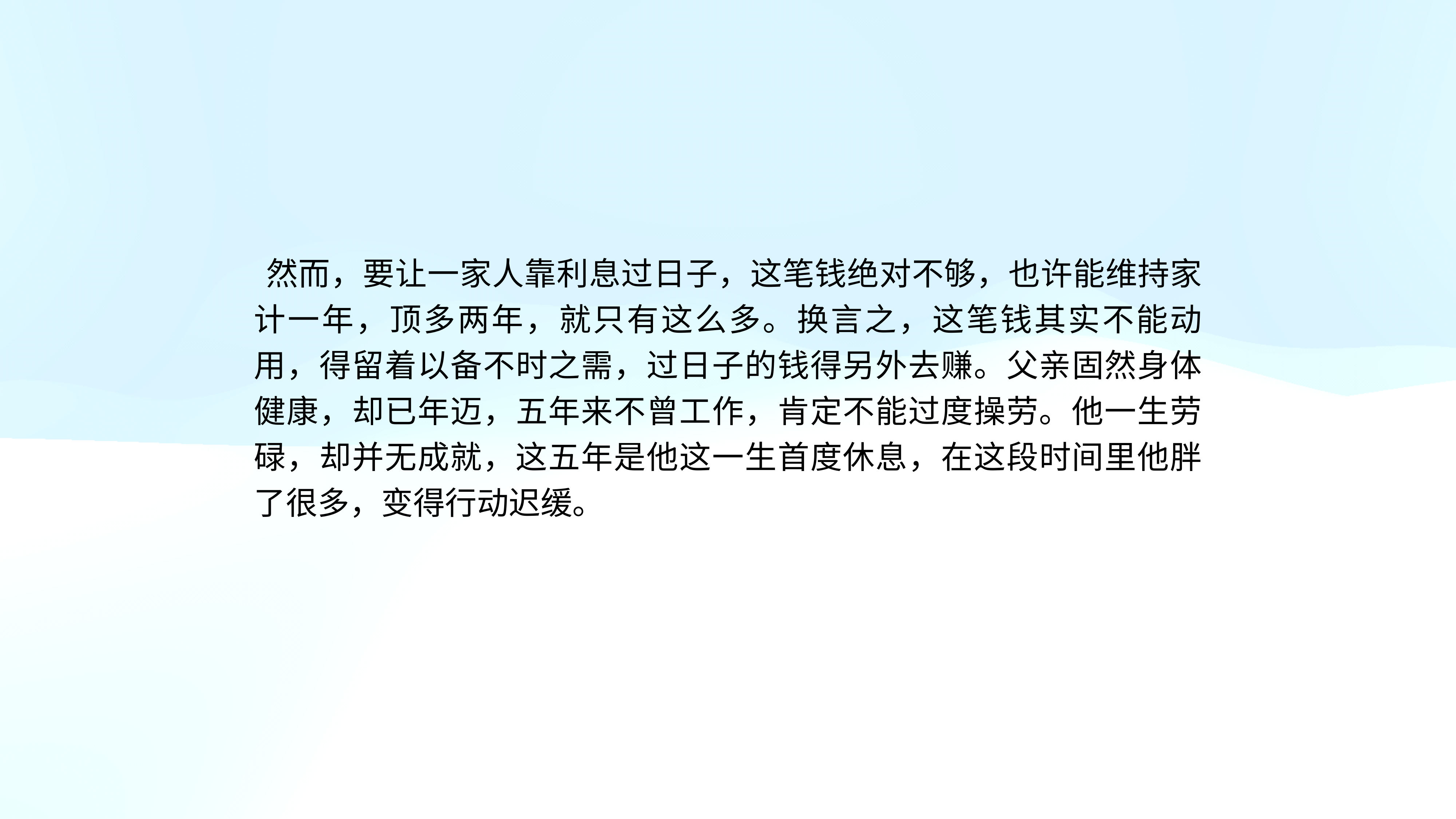

然而，要让一家人靠利息过日子，这笔钱绝对不够，也许能维持家计一年，顶多两年，就只有这么多。换言之，这笔钱其实不能动用，得留着以备不时之需，过日子的钱得另外去赚。父亲固然身体健康，却已年迈，五年来不曾工作，肯定不能过度操劳。他一生劳碌，却并无成就，这五年是他这一生首度休息，在这段时间里他胖了很多，变得行动迟缓。